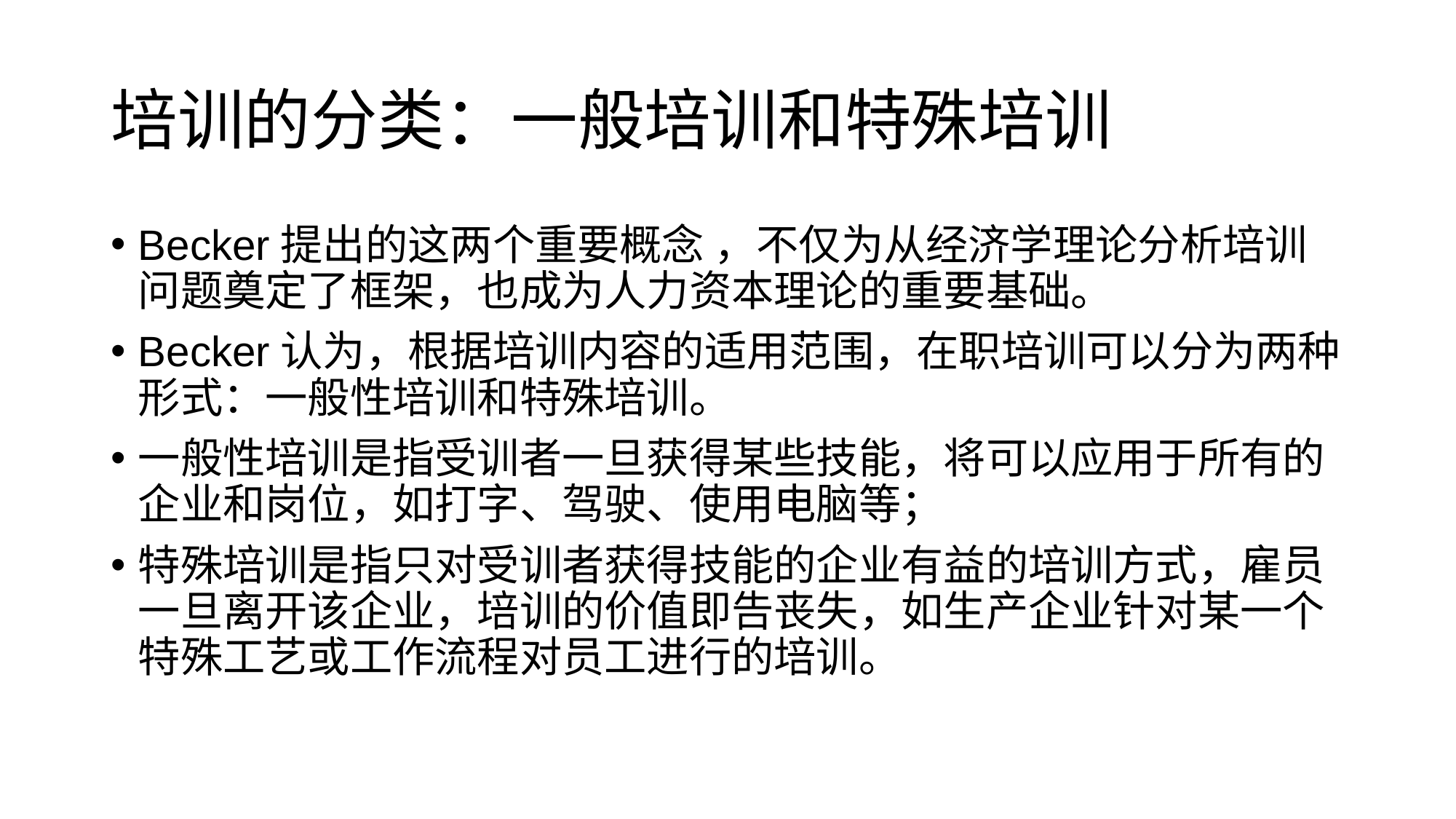

# 培训的分类：一般培训和特殊培训
Becker提出的这两个重要概念 ，不仅为从经济学理论分析培训问题奠定了框架，也成为人力资本理论的重要基础。
Becker认为，根据培训内容的适用范围，在职培训可以分为两种形式：一般性培训和特殊培训。
一般性培训是指受训者一旦获得某些技能，将可以应用于所有的企业和岗位，如打字、驾驶、使用电脑等；
特殊培训是指只对受训者获得技能的企业有益的培训方式，雇员一旦离开该企业，培训的价值即告丧失，如生产企业针对某一个特殊工艺或工作流程对员工进行的培训。